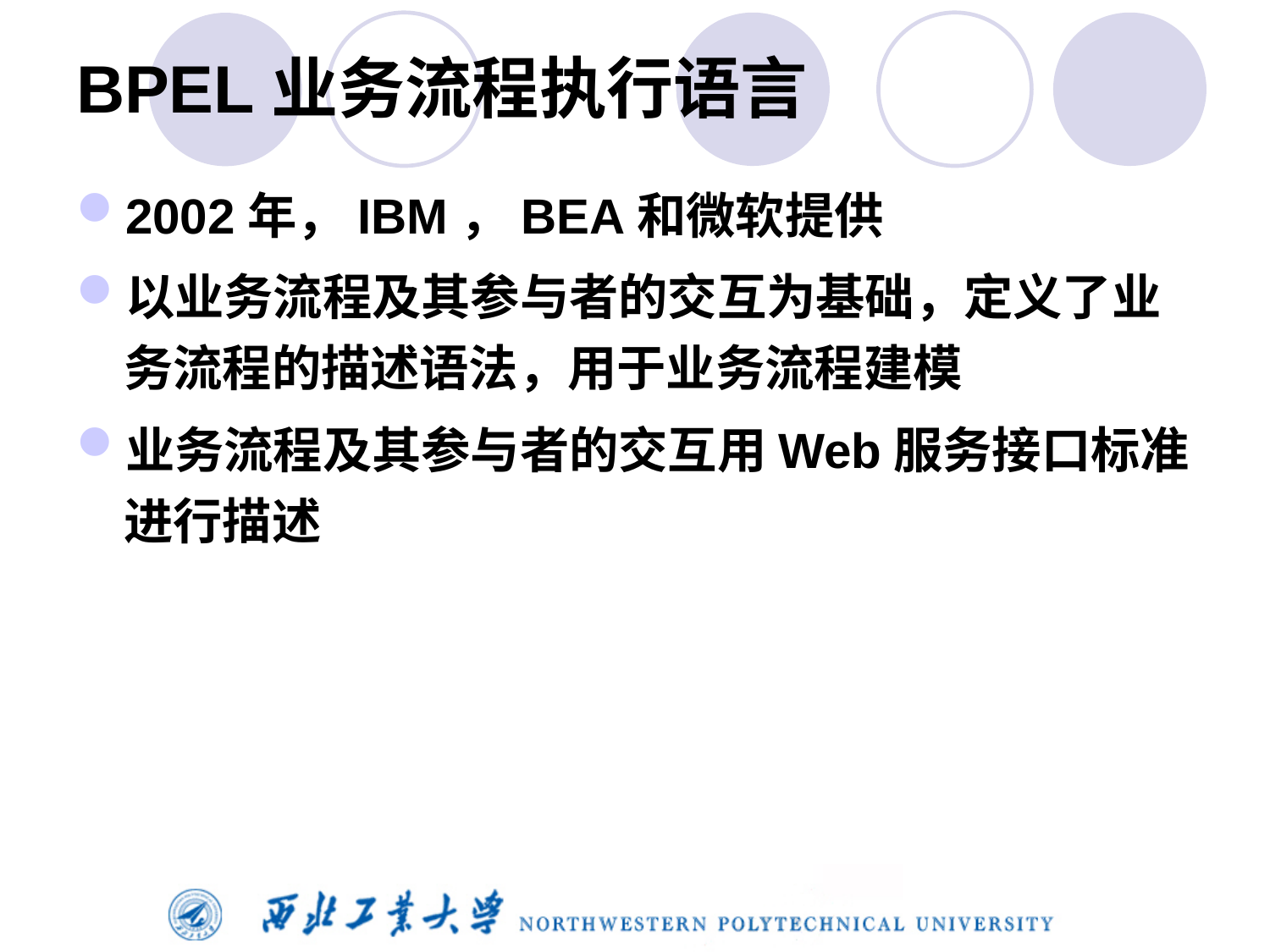

# BPEL业务流程执行语言
2002年，IBM，BEA和微软提供
以业务流程及其参与者的交互为基础，定义了业务流程的描述语法，用于业务流程建模
业务流程及其参与者的交互用Web服务接口标准进行描述